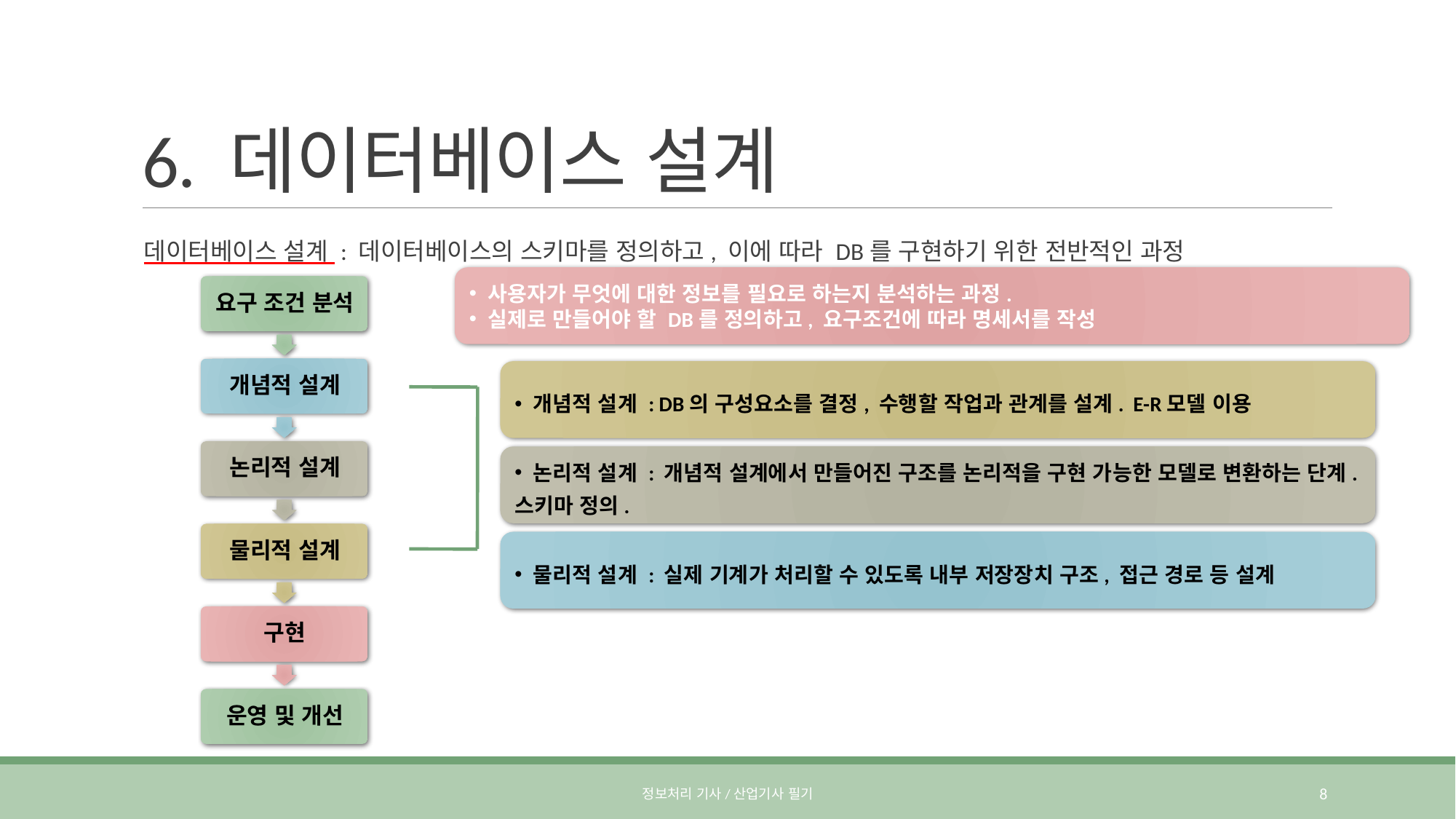

# 6. 데이터베이스 설계
데이터베이스 설계 : 데이터베이스의 스키마를 정의하고, 이에 따라 DB를 구현하기 위한 전반적인 과정
 사용자가 무엇에 대한 정보를 필요로 하는지 분석하는 과정.
 실제로 만들어야 할 DB를 정의하고, 요구조건에 따라 명세서를 작성
요구 조건 분석

개념적 설계

논리적 설계

물리적 설계

구현

운영 및 개선
 개념적 설계 : DB의 구성요소를 결정, 수행할 작업과 관계를 설계.  E-R모델 이용
 논리적 설계 : 개념적 설계에서 만들어진 구조를 논리적을 구현 가능한 모델로 변환하는 단계. 스키마 정의.
 물리적 설계 : 실제 기계가 처리할 수 있도록 내부 저장장치 구조, 접근 경로 등 설계
정보처리 기사/산업기사 필기
8